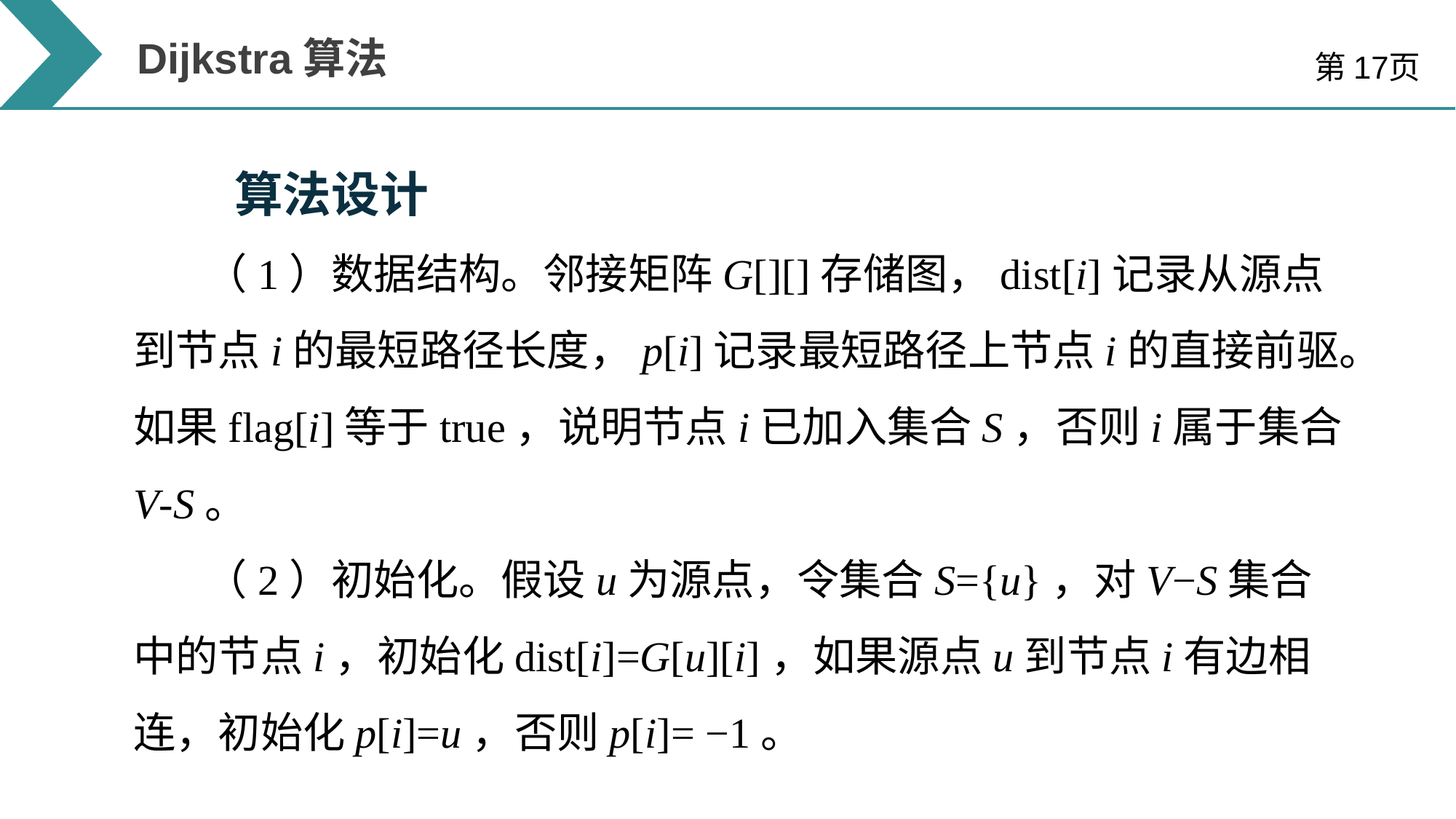

Dijkstra算法
第17页
  算法设计
（1）数据结构。邻接矩阵G[][]存储图，dist[i]记录从源点到节点i的最短路径长度，p[i]记录最短路径上节点i的直接前驱。如果flag[i]等于true，说明节点i已加入集合S，否则i属于集合V-S。
（2）初始化。假设u为源点，令集合S={u}，对V−S集合中的节点i，初始化dist[i]=G[u][i]，如果源点u到节点i有边相连，初始化p[i]=u，否则p[i]= −1。